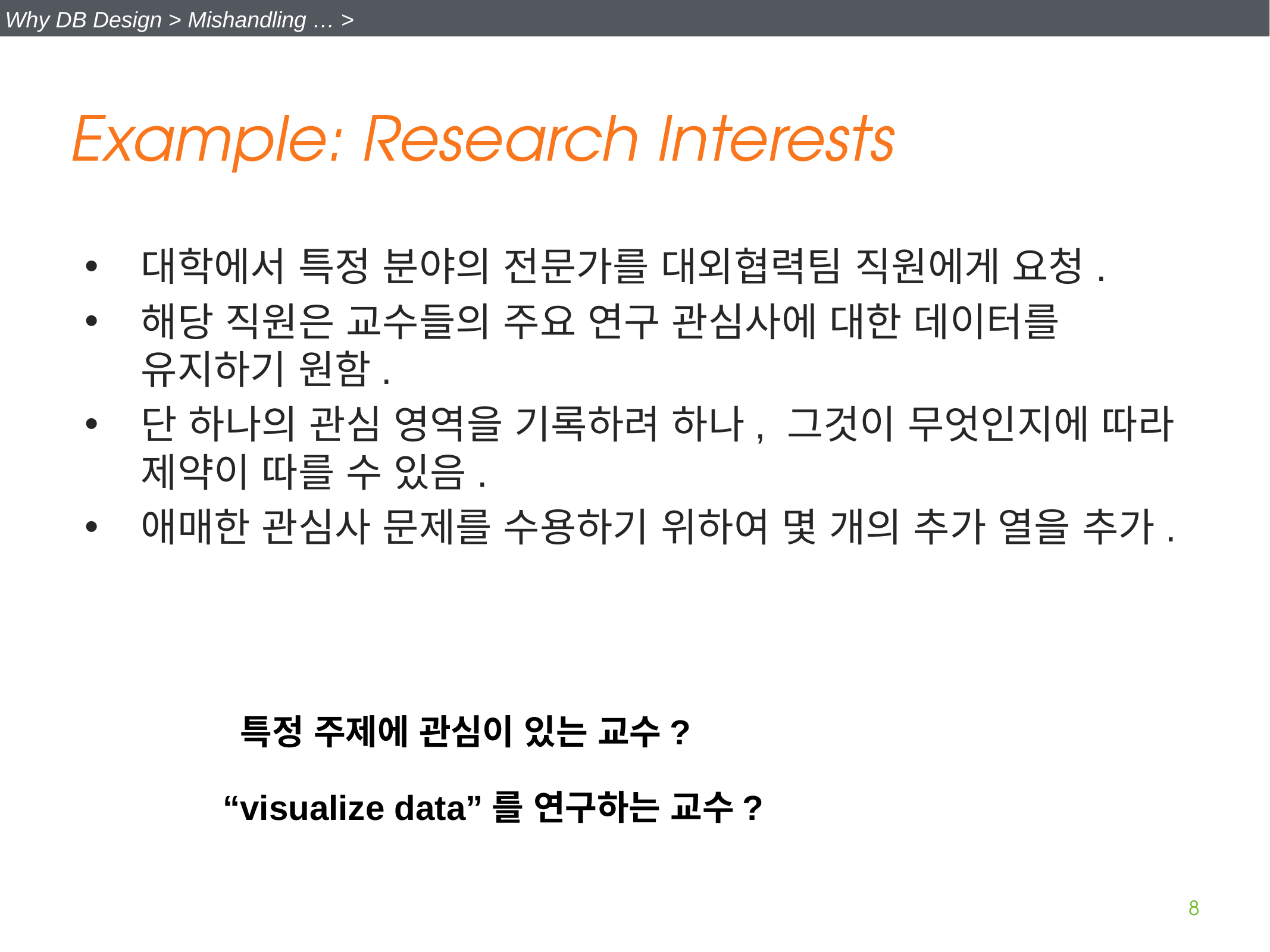

Why DB Design > Mishandling … >
# Example: Research Interests
대학에서 특정 분야의 전문가를 대외협력팀 직원에게 요청.
해당 직원은 교수들의 주요 연구 관심사에 대한 데이터를 유지하기 원함.
단 하나의 관심 영역을 기록하려 하나, 그것이 무엇인지에 따라 제약이 따를 수 있음.
애매한 관심사 문제를 수용하기 위하여 몇 개의 추가 열을 추가.
특정 주제에 관심이 있는 교수?
“visualize data”를 연구하는 교수?
8